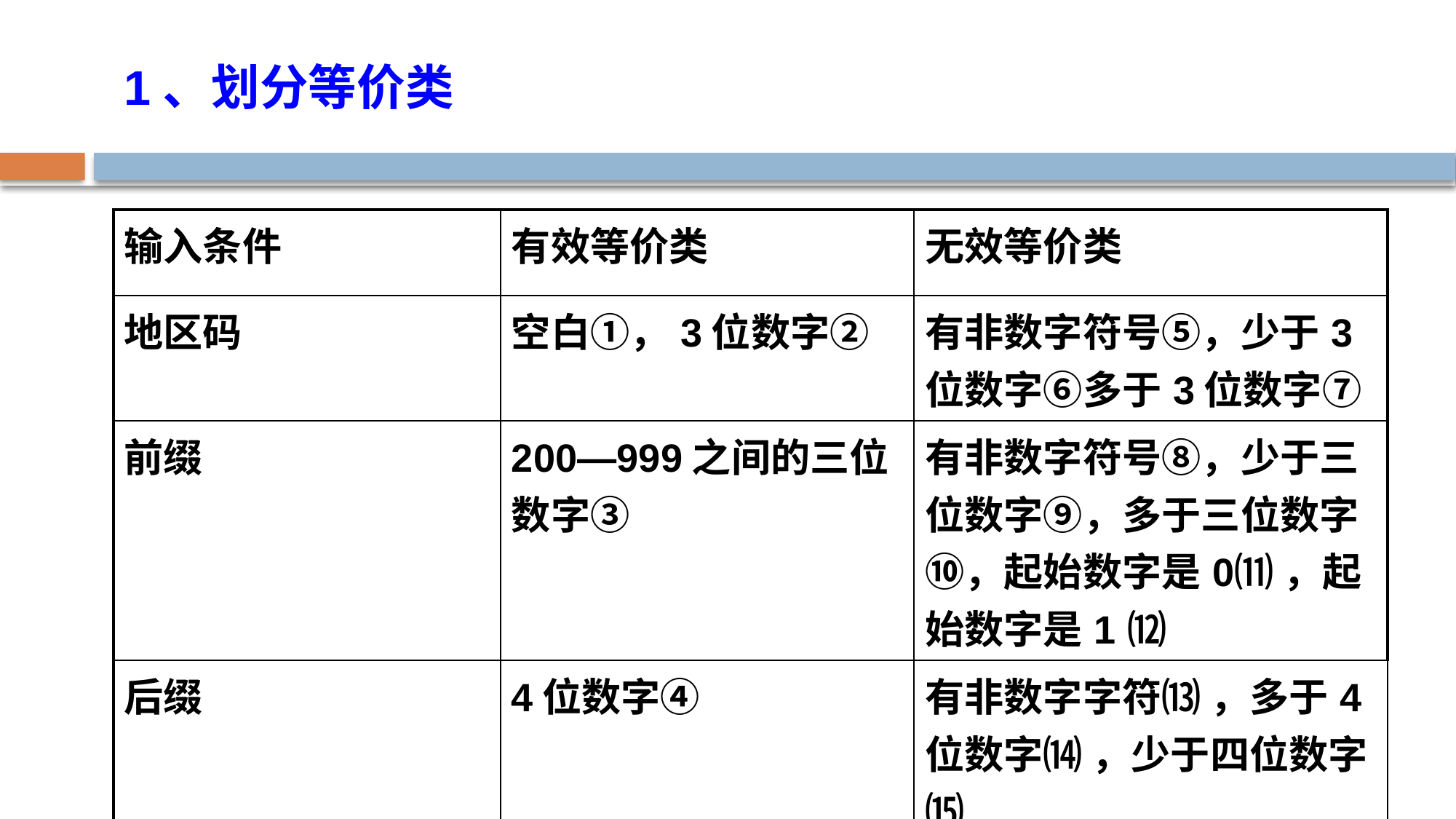

1、划分等价类
| 输入条件 | 有效等价类 | 无效等价类 |
| --- | --- | --- |
| 地区码 | 空白①，3位数字② | 有非数字符号⑤，少于3位数字⑥多于3位数字⑦ |
| 前缀 | 200—999之间的三位数字③ | 有非数字符号⑧，少于三位数字⑨，多于三位数字⑩，起始数字是0⑾，起始数字是1 ⑿ |
| 后缀 | 4位数字④ | 有非数字字符⒀ ，多于4位数字⒁ ，少于四位数字⒂ |